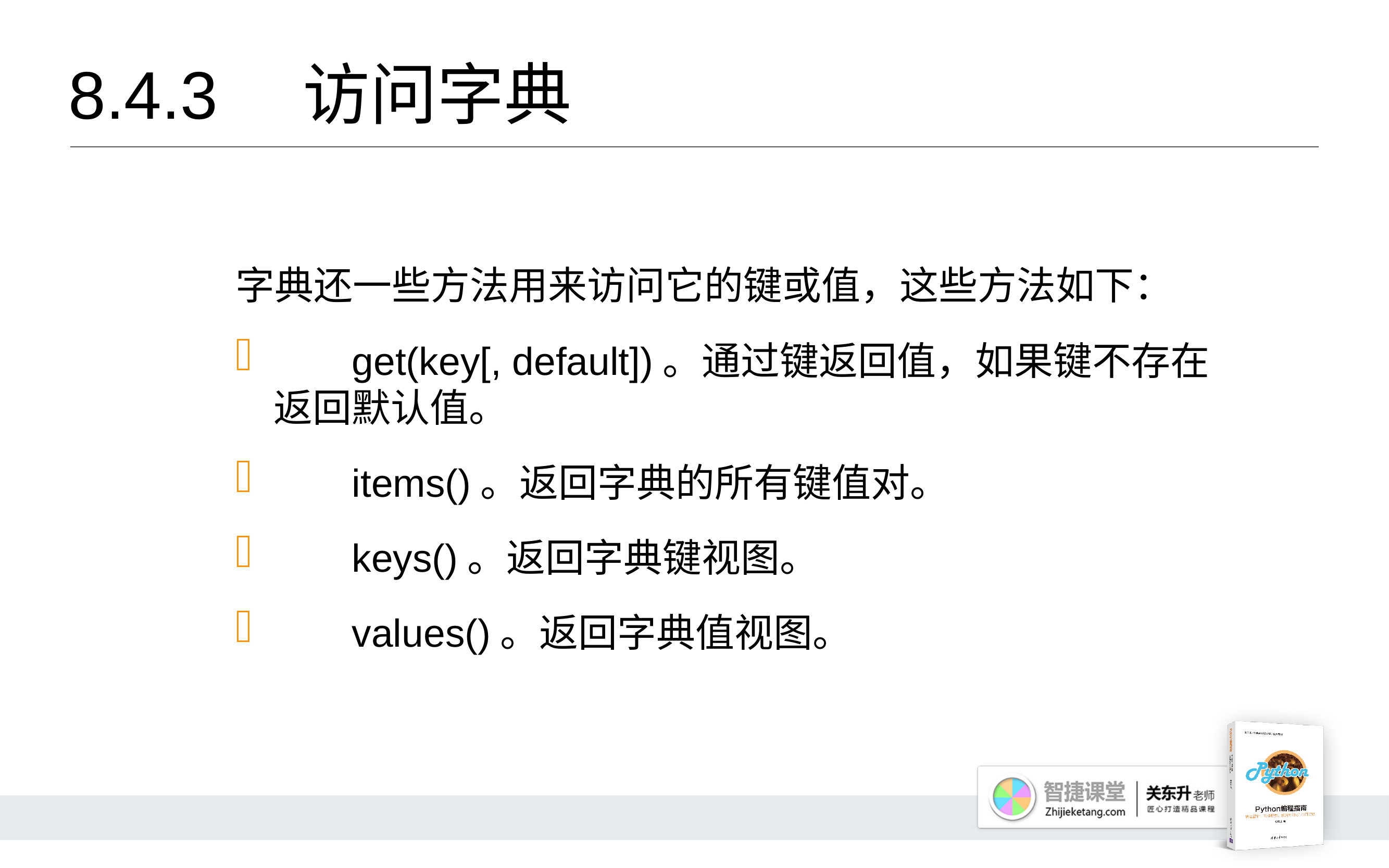

# 8.4.3 	访问字典
字典还一些方法用来访问它的键或值，这些方法如下：
	get(key[, default])。通过键返回值，如果键不存在返回默认值。
	items()。返回字典的所有键值对。
	keys()。返回字典键视图。
	values()。返回字典值视图。